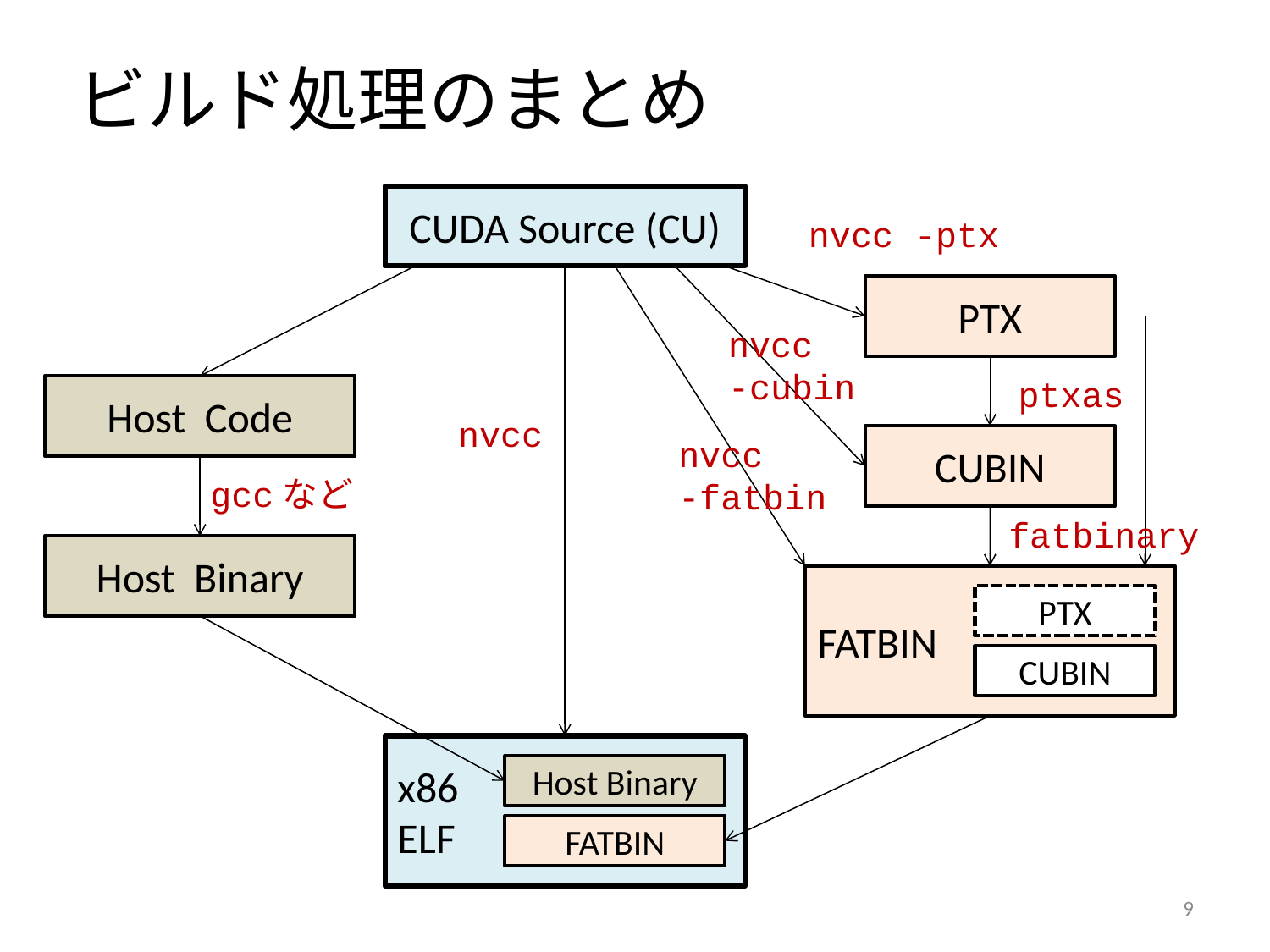

# ビルド処理のまとめ
CUDA Source (CU)
nvcc -ptx
PTX
nvcc
-cubin
ptxas
Host  Code
nvcc
nvcc
-fatbin
CUBIN
gccなど
fatbinary
Host  Binary
FATBIN
PTX
CUBIN
x86
ELF
Host Binary
FATBIN
9